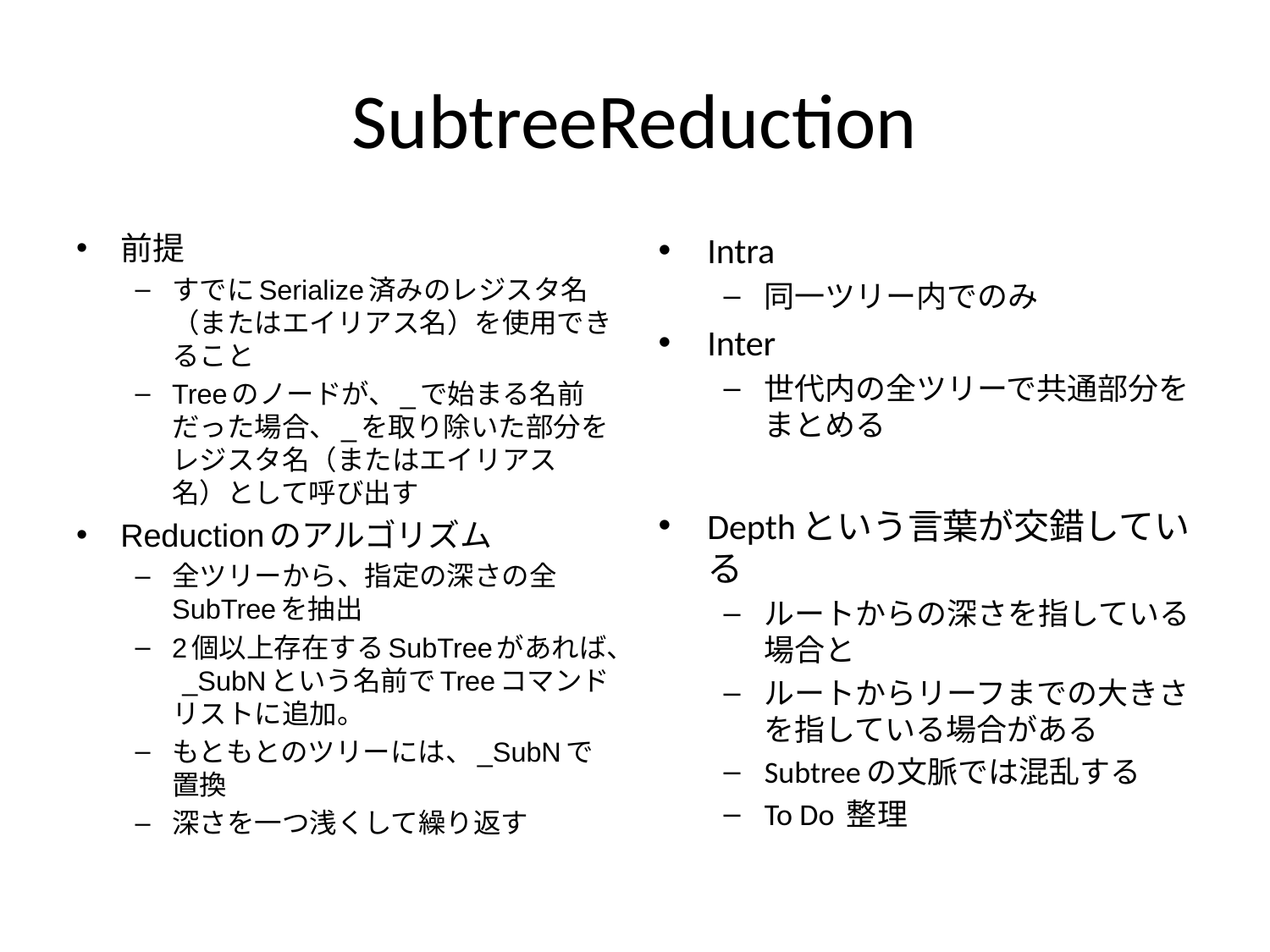

# SubtreeReduction
前提
すでにSerialize済みのレジスタ名（またはエイリアス名）を使用できること
Treeのノードが、_で始まる名前だった場合、_を取り除いた部分をレジスタ名（またはエイリアス名）として呼び出す
Reductionのアルゴリズム
全ツリーから、指定の深さの全SubTreeを抽出
2個以上存在するSubTreeがあれば、 _SubNという名前でTreeコマンドリストに追加。
もともとのツリーには、_SubNで置換
深さを一つ浅くして繰り返す
Intra
同一ツリー内でのみ
Inter
世代内の全ツリーで共通部分をまとめる

Depthという言葉が交錯している
ルートからの深さを指している場合と
ルートからリーフまでの大きさを指している場合がある
Subtreeの文脈では混乱する
To Do 整理